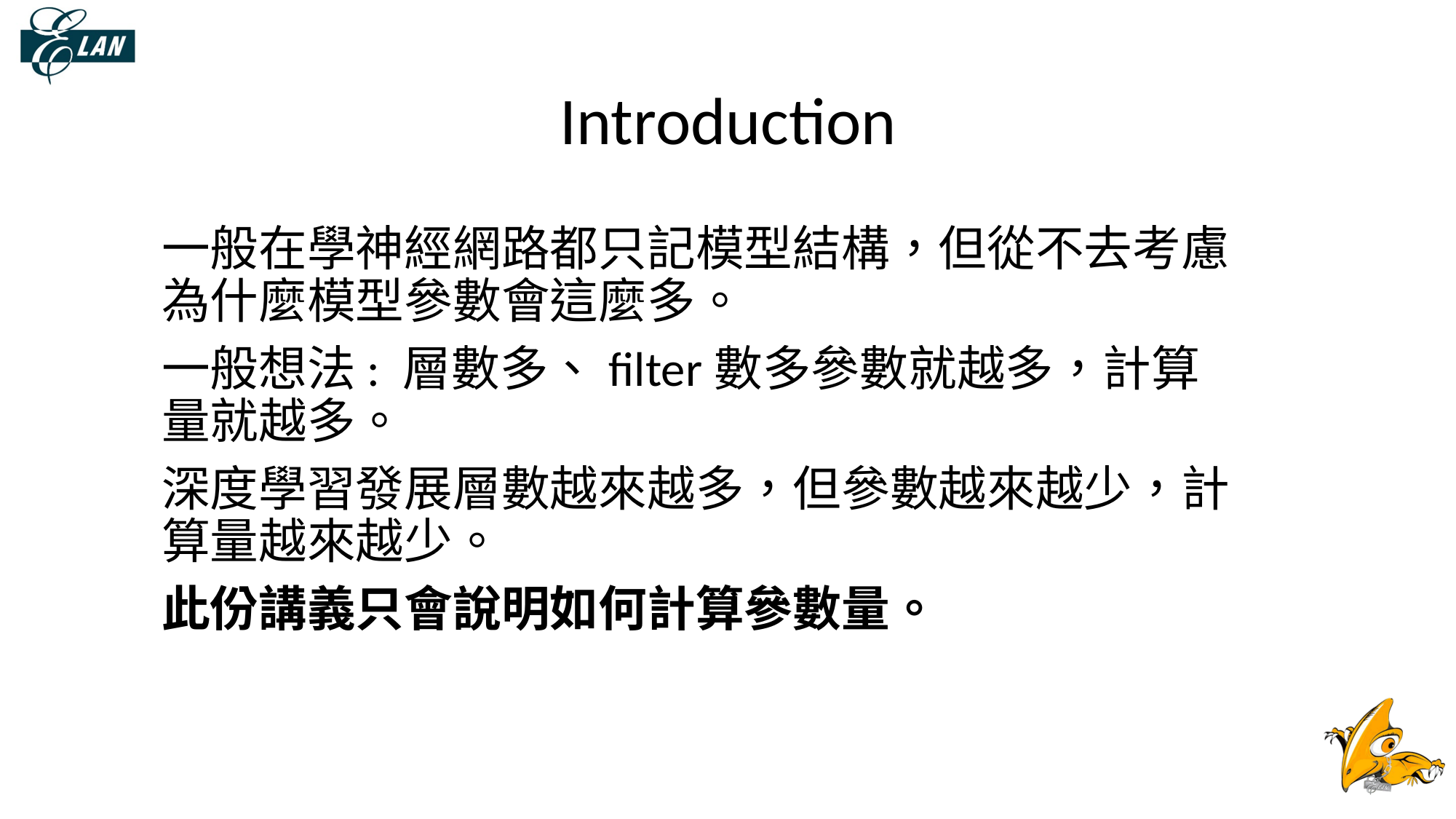

# Introduction
一般在學神經網路都只記模型結構，但從不去考慮為什麼模型參數會這麼多。
一般想法: 層數多、filter數多參數就越多，計算量就越多。
深度學習發展層數越來越多，但參數越來越少，計算量越來越少。
此份講義只會說明如何計算參數量。